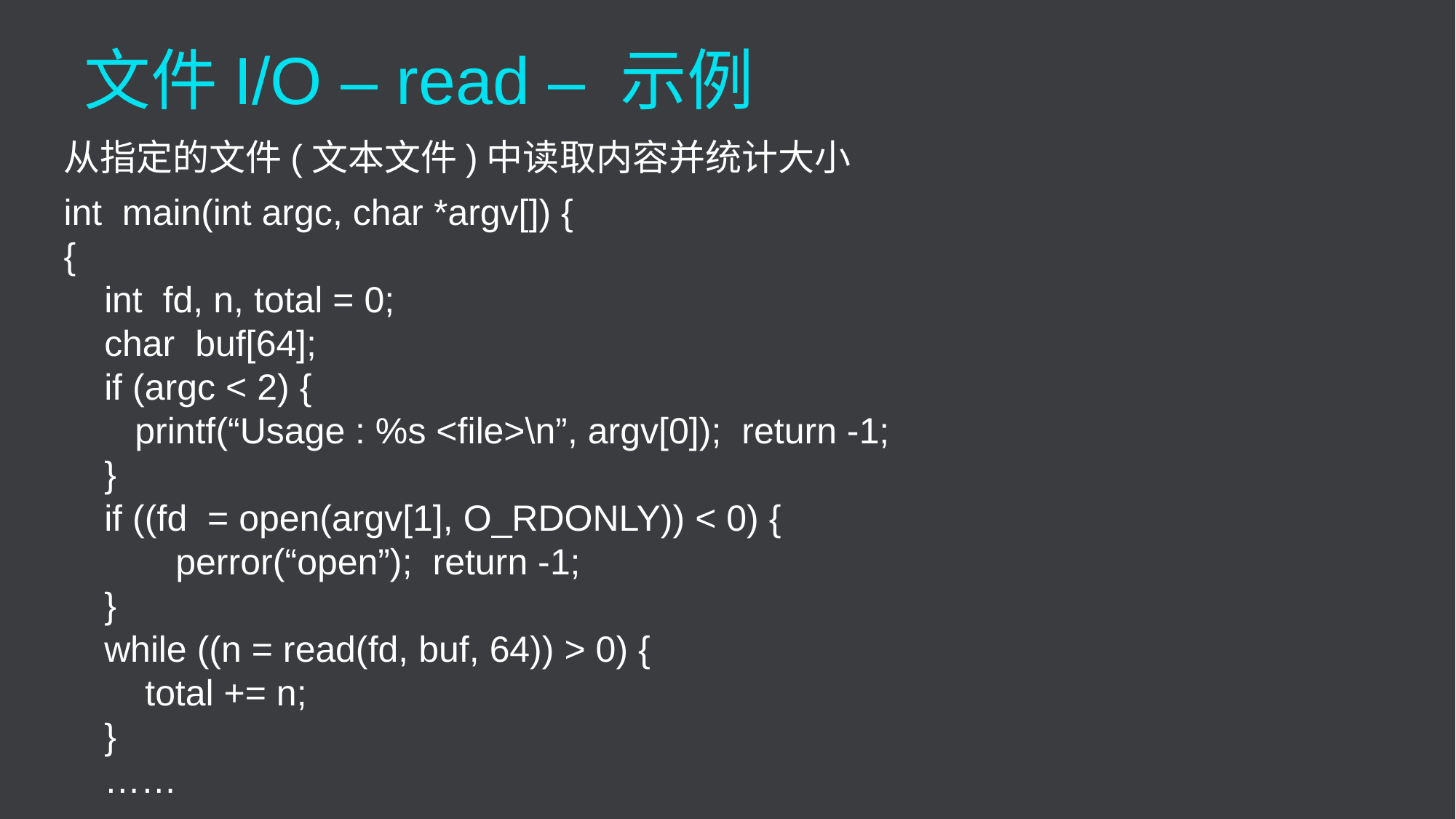

文件I/O – read – 示例
从指定的文件(文本文件)中读取内容并统计大小
int  main(int argc, char *argv[]) {
{
    int  fd, n, total = 0;
    char  buf[64];
    if (argc < 2) {
       printf(“Usage : %s <file>\n”, argv[0]);  return -1;
    }
    if ((fd  = open(argv[1], O_RDONLY)) < 0) {
           perror(“open”);  return -1;
    }
    while ((n = read(fd, buf, 64)) > 0) {
        total += n;
    }
    ……